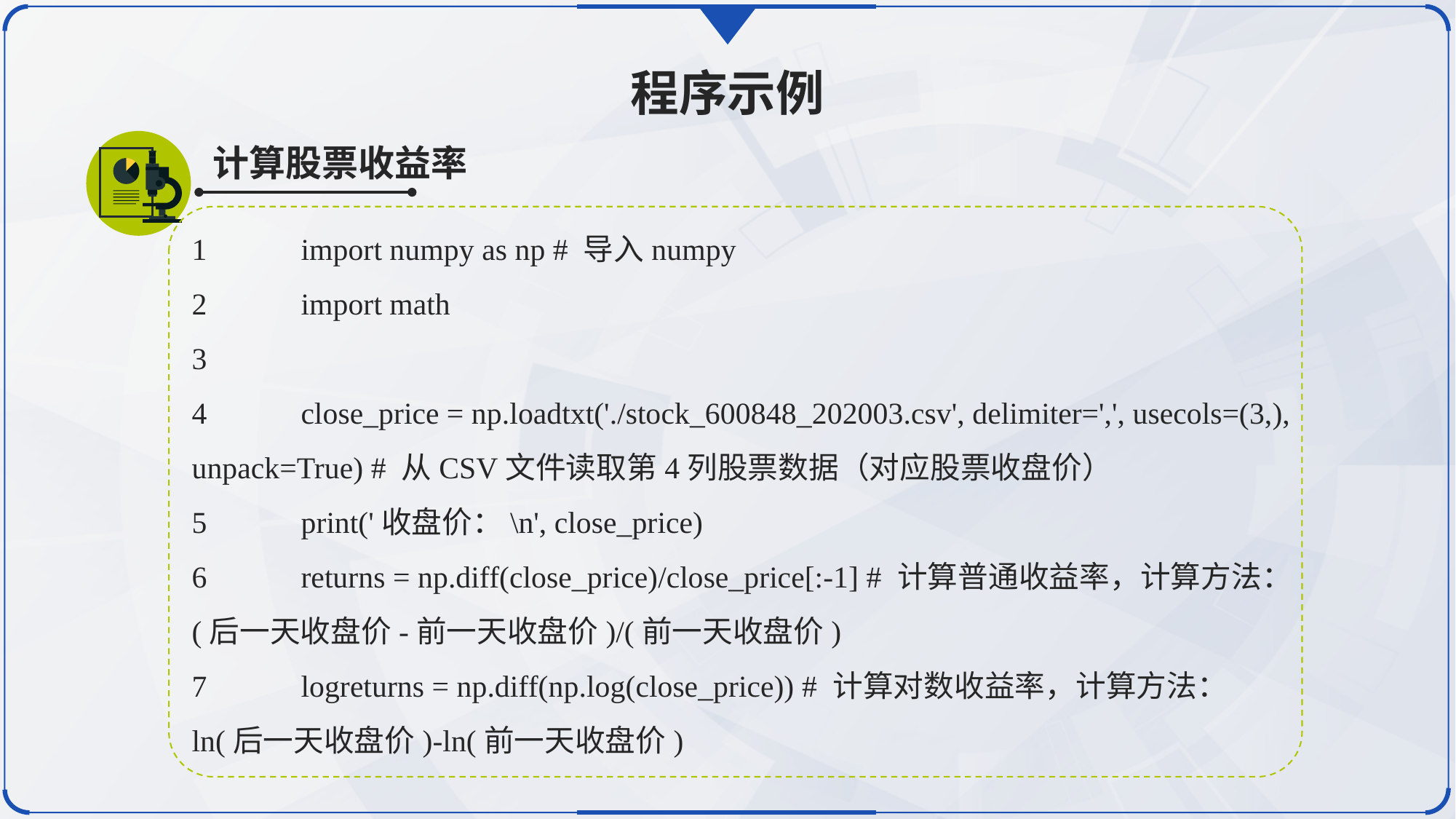

程序示例

计算股票收益率

1	import numpy as np # 导入numpy
2	import math
3
4	close_price = np.loadtxt('./stock_600848_202003.csv', delimiter=',', usecols=(3,), unpack=True) # 从CSV文件读取第4列股票数据（对应股票收盘价）
5	print('收盘价：\n', close_price)
6	returns = np.diff(close_price)/close_price[:-1] # 计算普通收益率，计算方法：(后一天收盘价-前一天收盘价)/(前一天收盘价)
7	logreturns = np.diff(np.log(close_price)) # 计算对数收益率，计算方法：ln(后一天收盘价)-ln(前一天收盘价)